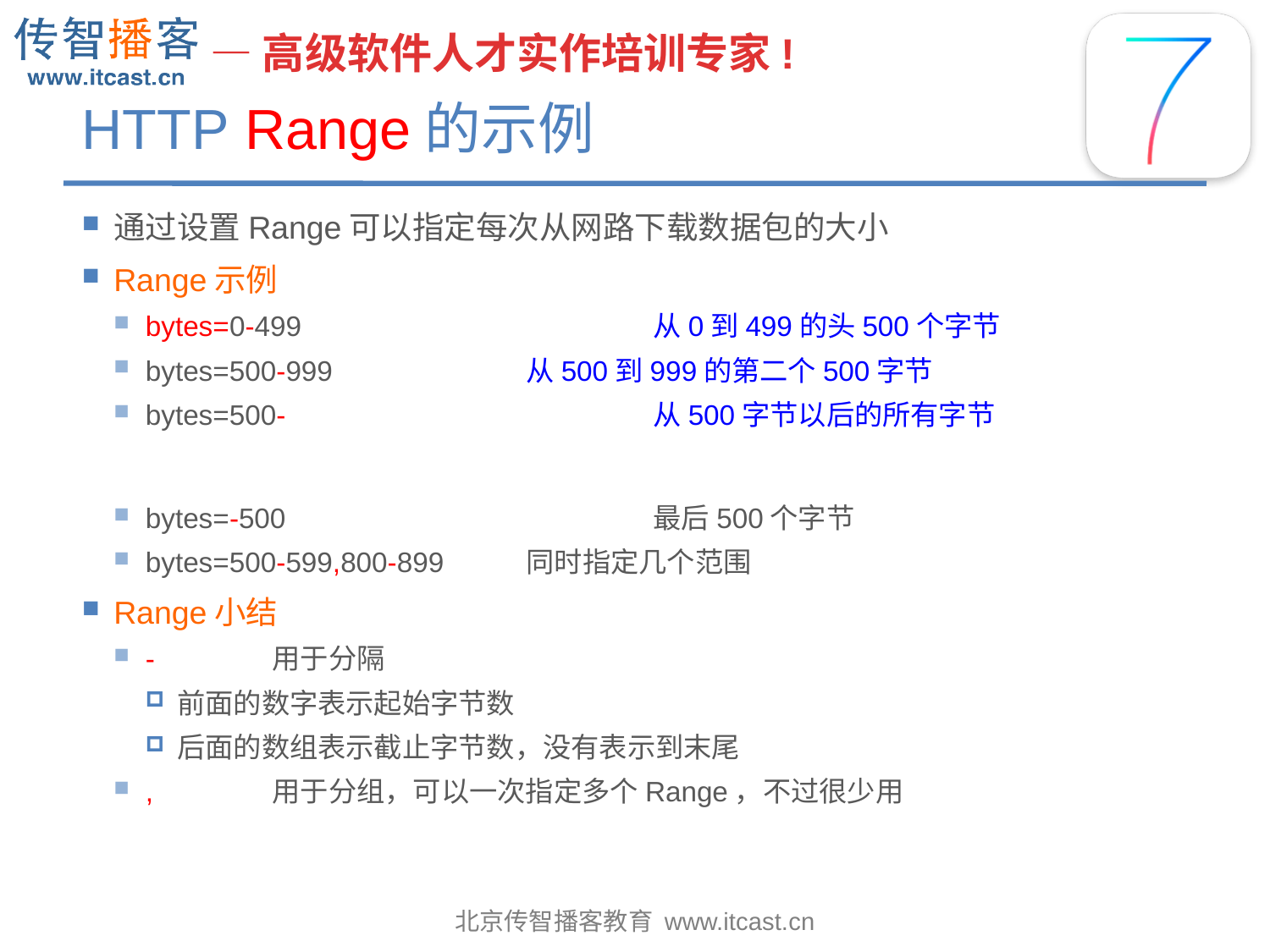

# HTTP Range的示例
通过设置Range可以指定每次从网路下载数据包的大小
Range示例
bytes=0-499			从0到499的头500个字节
bytes=500-999		从500到999的第二个500字节
bytes=500-			从500字节以后的所有字节

bytes=-500			最后500个字节
bytes=500-599,800-899	同时指定几个范围
Range小结
-	用于分隔
前面的数字表示起始字节数
后面的数组表示截止字节数，没有表示到末尾
,	用于分组，可以一次指定多个Range，不过很少用